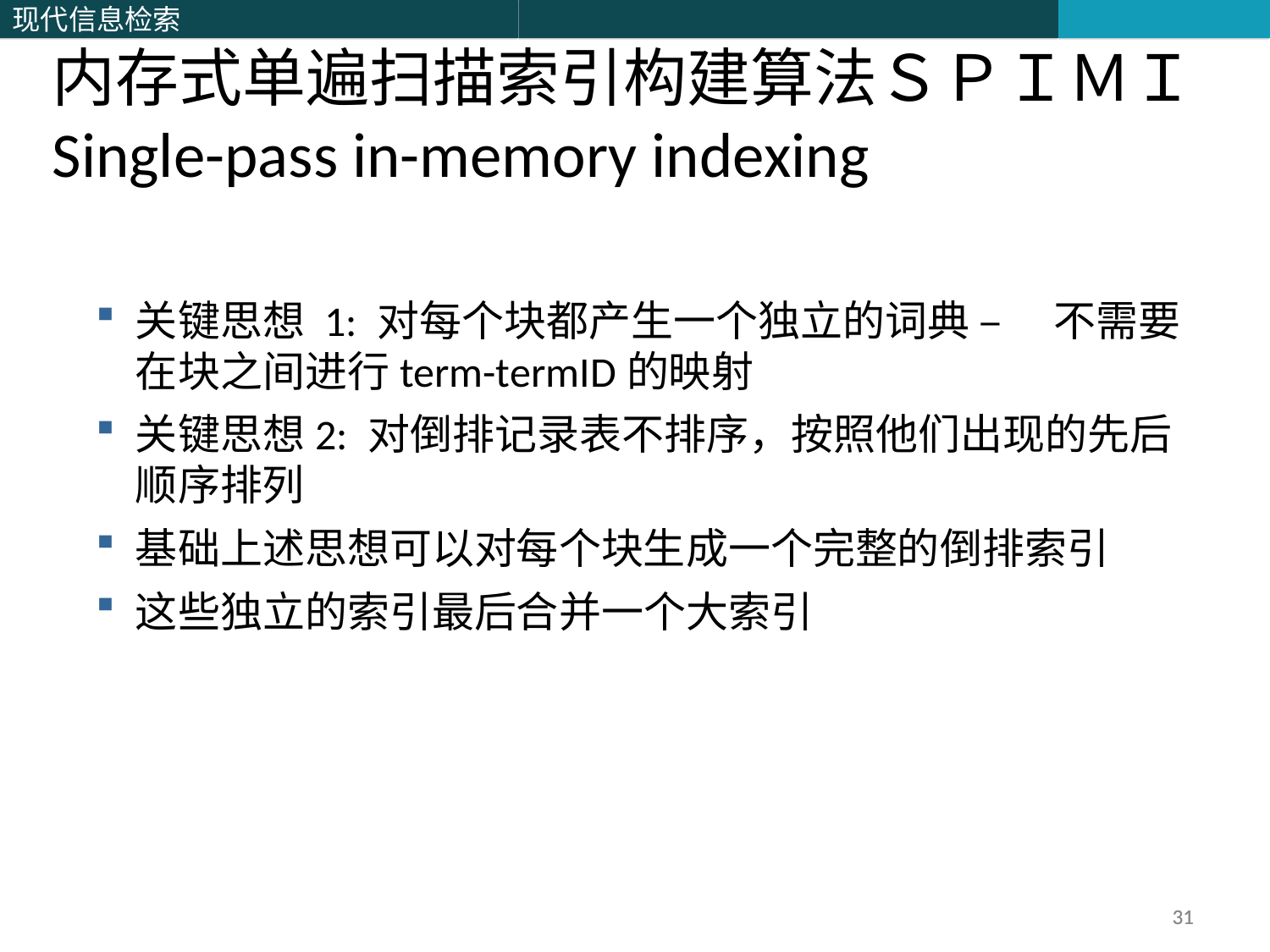

内存式单遍扫描索引构建算法ＳＰＩＭＩ
Single-pass in-memory indexing
关键思想 1: 对每个块都产生一个独立的词典 – 　不需要在块之间进行term-termID的映射
关键思想2: 对倒排记录表不排序，按照他们出现的先后顺序排列
基础上述思想可以对每个块生成一个完整的倒排索引
这些独立的索引最后合并一个大索引
31
31